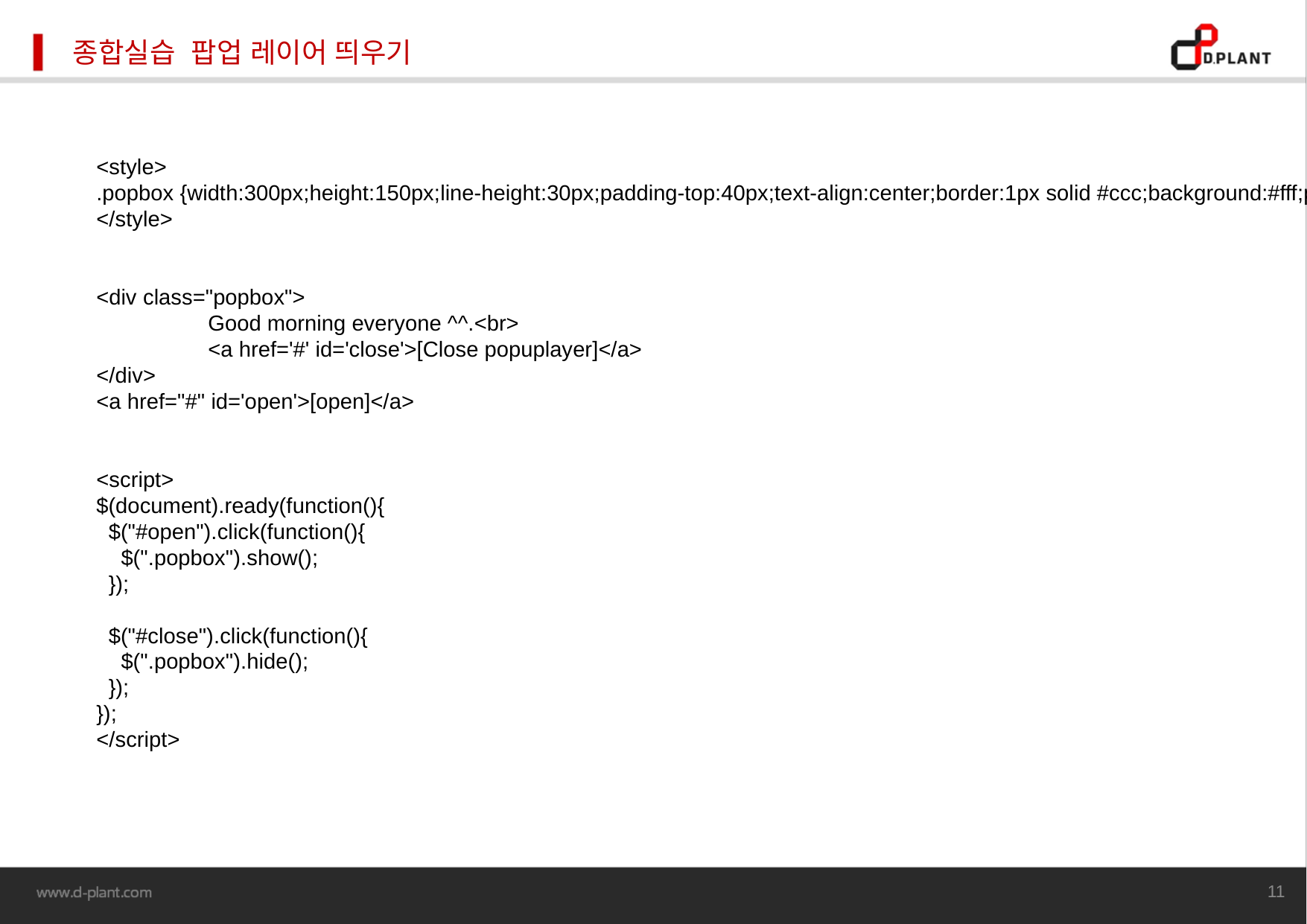

종합실습  팝업 레이어 띄우기
<style>
.popbox {width:300px;height:150px;line-height:30px;padding-top:40px;text-align:center;border:1px solid #ccc;background:#fff;position:absolute;top:50%;left:50%;margin: -75px 0 0 -150px;display:none}
</style>

<div class="popbox">
	Good morning everyone ^^.<br>
	<a href='#' id='close'>[Close popuplayer]</a>
</div>
<a href="#" id='open'>[open]</a>

<script>
$(document).ready(function(){
  $("#open").click(function(){
    $(".popbox").show();
  });

  $("#close").click(function(){
    $(".popbox").hide();
  });
});
</script>

11